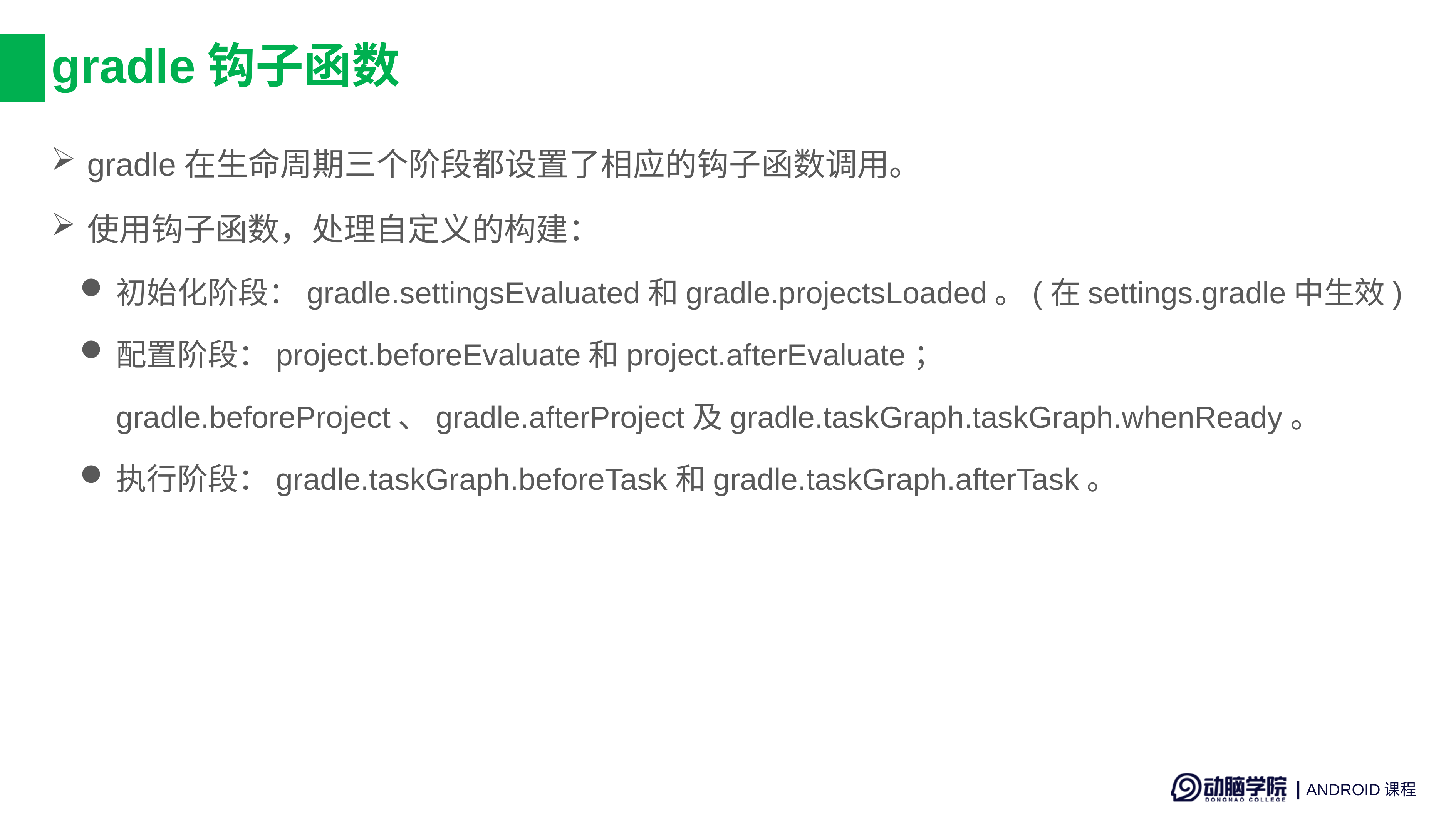

# gradle钩子函数
gradle在生命周期三个阶段都设置了相应的钩子函数调用。
使用钩子函数，处理自定义的构建：
初始化阶段：gradle.settingsEvaluated和gradle.projectsLoaded。(在settings.gradle中生效)
配置阶段：project.beforeEvaluate和project.afterEvaluate；gradle.beforeProject、gradle.afterProject及gradle.taskGraph.taskGraph.whenReady。
执行阶段：gradle.taskGraph.beforeTask和gradle.taskGraph.afterTask。